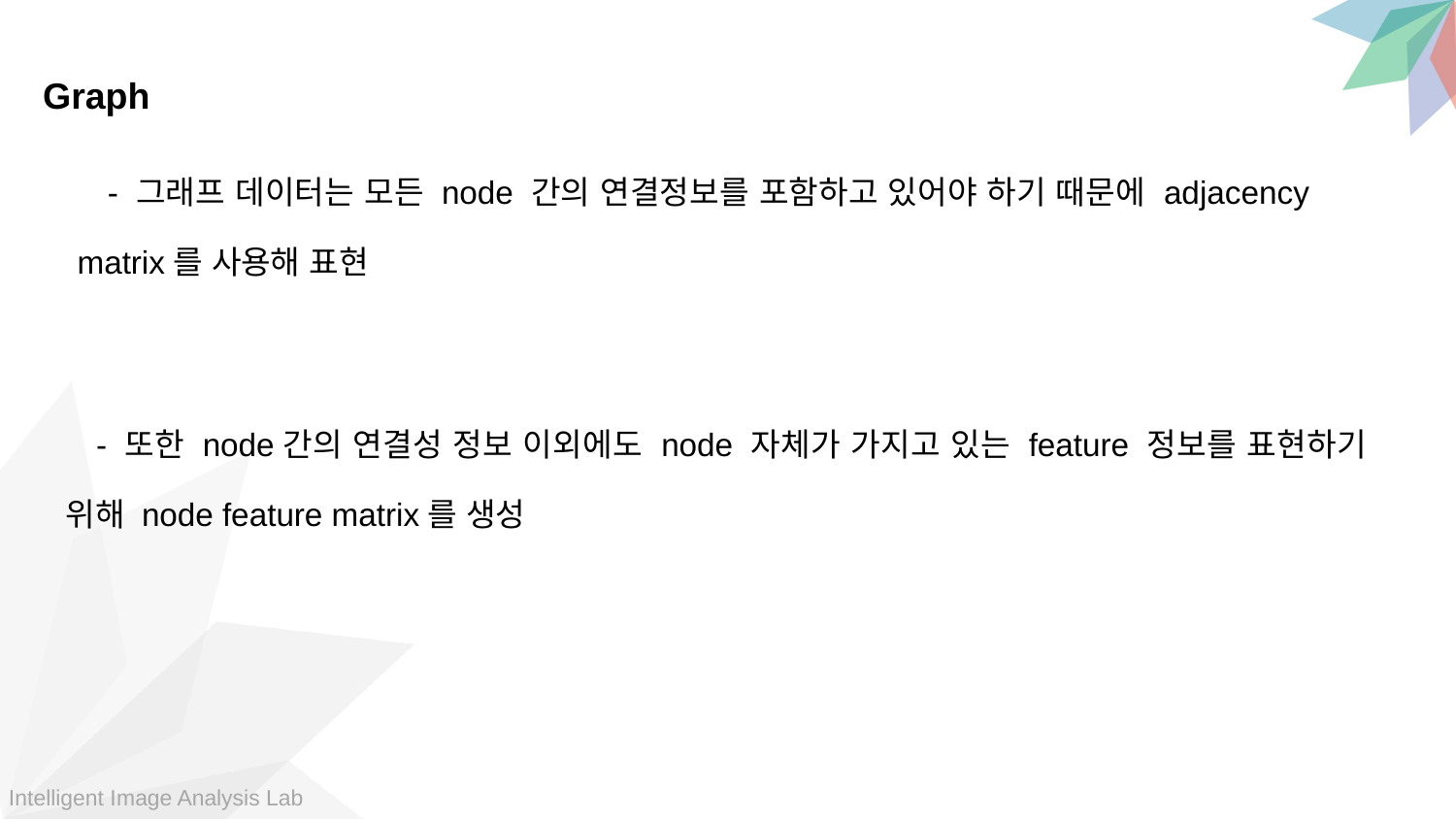

Graph
- 그래프 데이터는 모든 node 간의 연결정보를 포함하고 있어야 하기 때문에 adjacency matrix를 사용해 표현
- 또한 node간의 연결성 정보 이외에도 node 자체가 가지고 있는 feature 정보를 표현하기 위해 node feature matrix를 생성